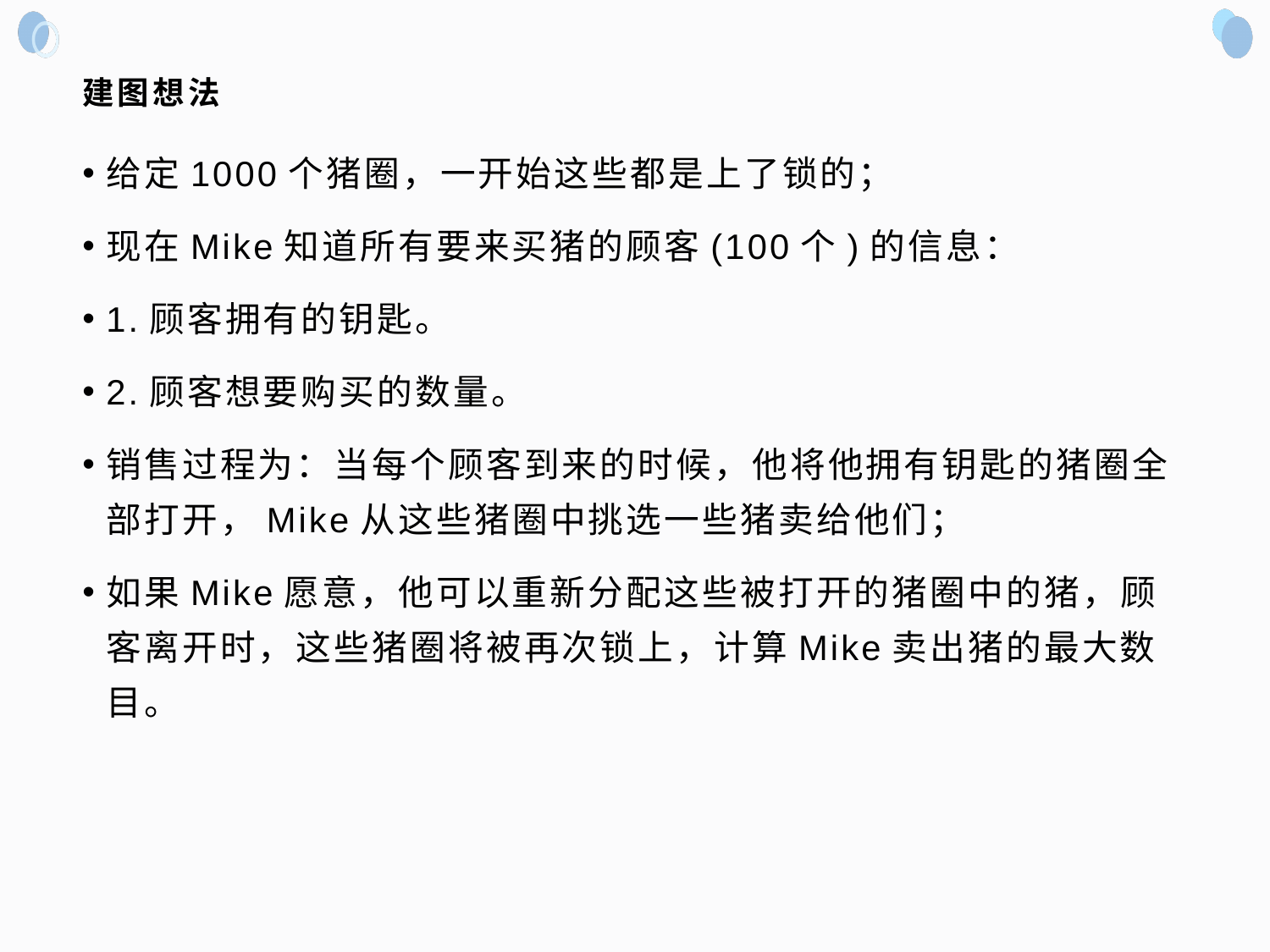

# 建图想法
给定1000个猪圈，一开始这些都是上了锁的；
现在Mike知道所有要来买猪的顾客(100个)的信息：
1.顾客拥有的钥匙。
2.顾客想要购买的数量。
销售过程为：当每个顾客到来的时候，他将他拥有钥匙的猪圈全部打开，Mike从这些猪圈中挑选一些猪卖给他们；
如果Mike愿意，他可以重新分配这些被打开的猪圈中的猪，顾客离开时，这些猪圈将被再次锁上，计算Mike卖出猪的最大数目。